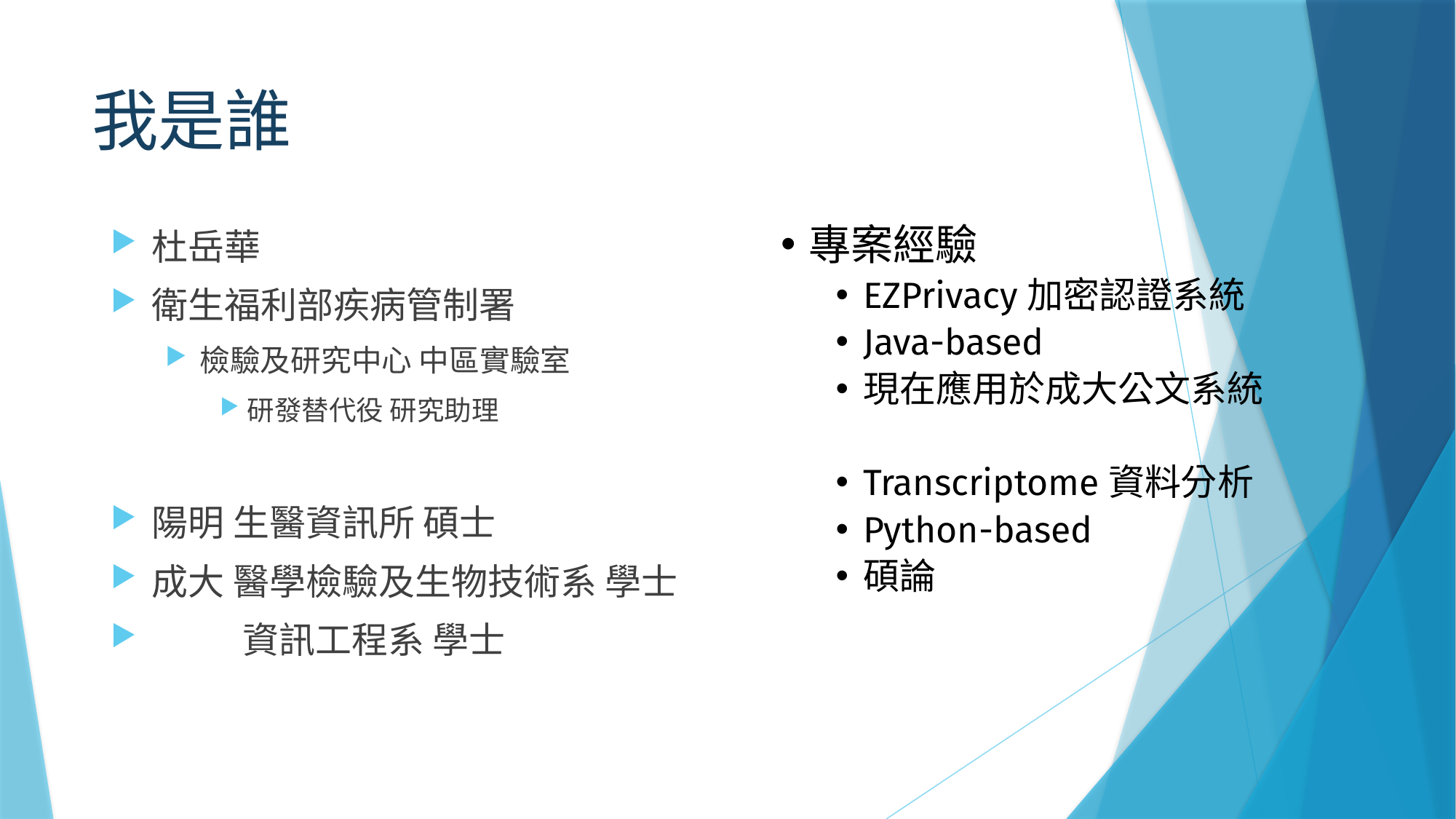

# 我是誰
杜岳華
衛生福利部疾病管制署
檢驗及研究中心 中區實驗室
研發替代役 研究助理

陽明 生醫資訊所 碩士
成大 醫學檢驗及生物技術系 學士
          資訊工程系 學士
專案經驗
EZPrivacy加密認證系統
Java-based
現在應用於成大公文系統

Transcriptome資料分析
Python-based
碩論